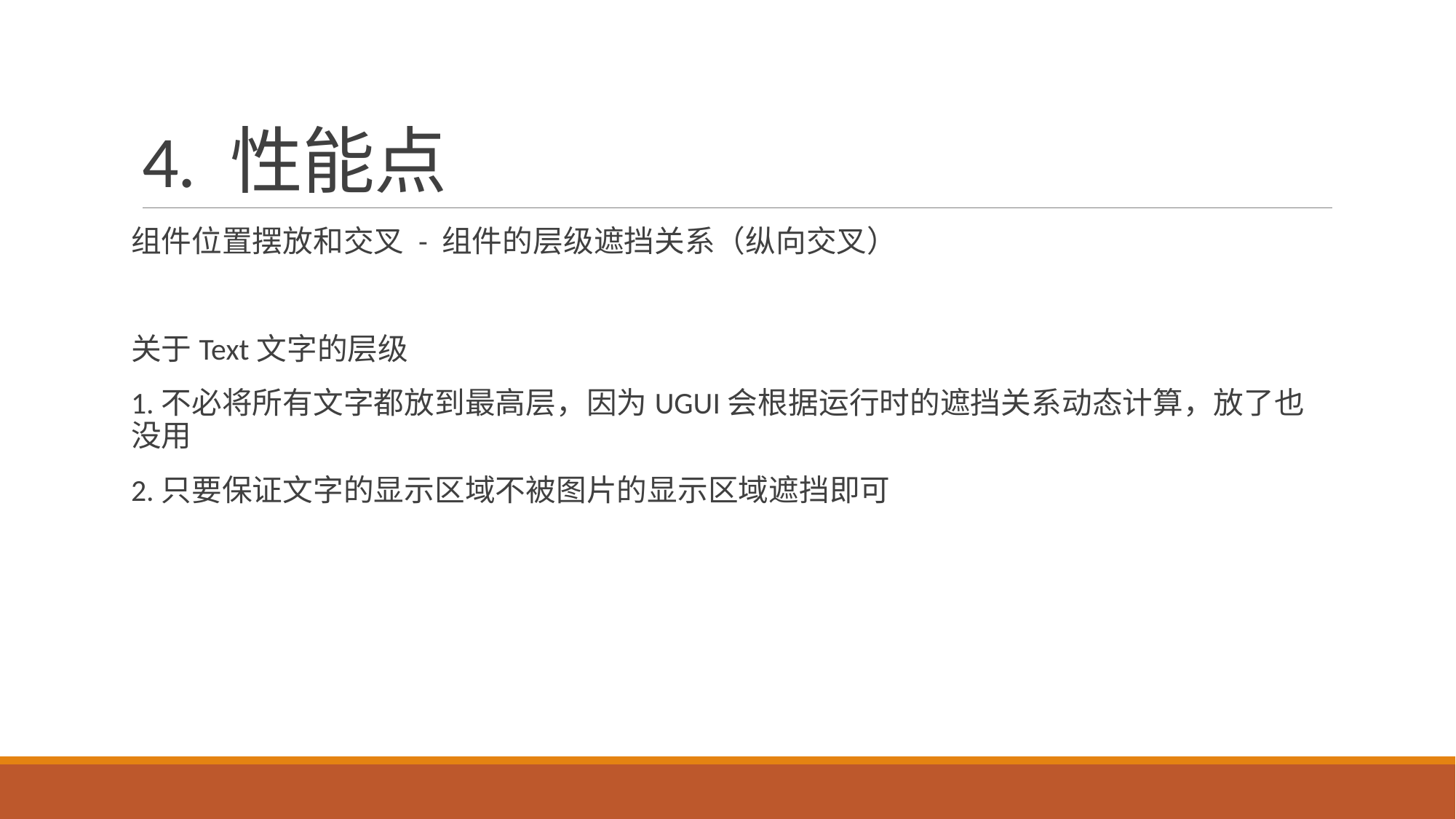

# 4. 性能点
组件位置摆放和交叉 - 组件的层级遮挡关系（纵向交叉）

关于Text文字的层级
1.不必将所有文字都放到最高层，因为UGUI会根据运行时的遮挡关系动态计算，放了也没用
2.只要保证文字的显示区域不被图片的显示区域遮挡即可